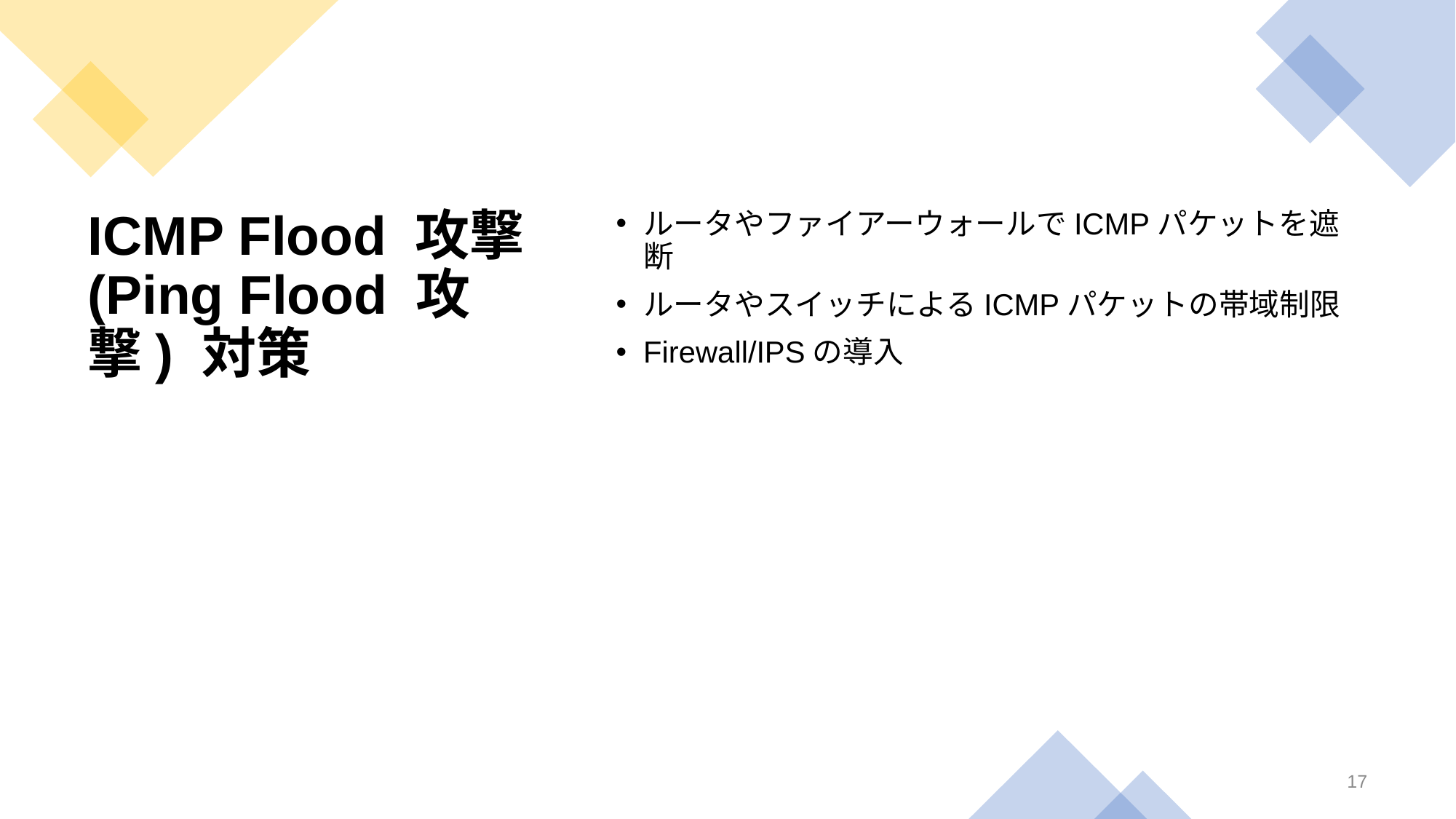

ルータやファイアーウォールでICMPパケットを遮断
ルータやスイッチによるICMPパケットの帯域制限
Firewall/IPSの導入

# ICMP Flood 攻撃(Ping Flood 攻撃) 対策

17